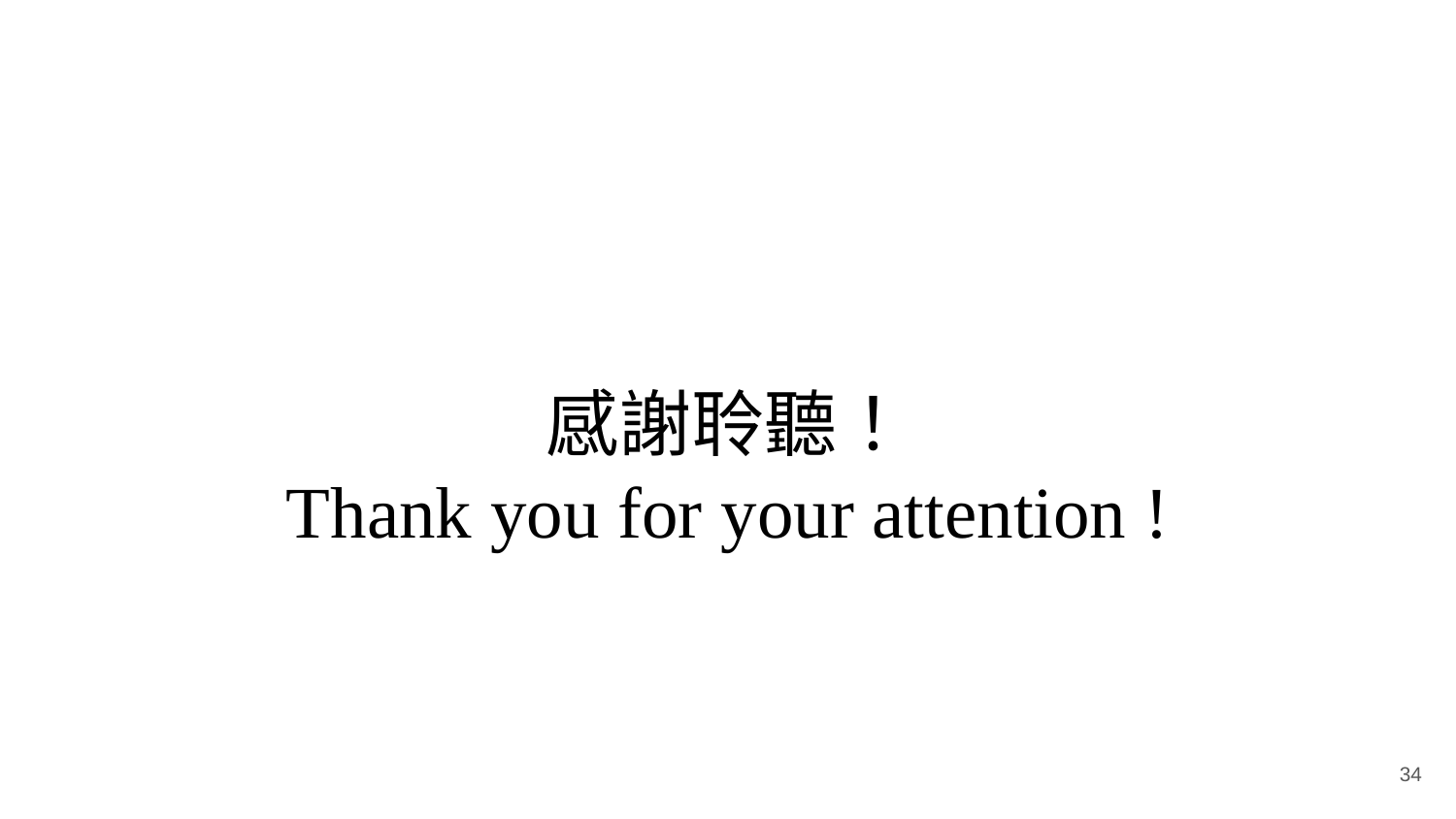

# 感謝聆聽！ Thank you for your attention !
34